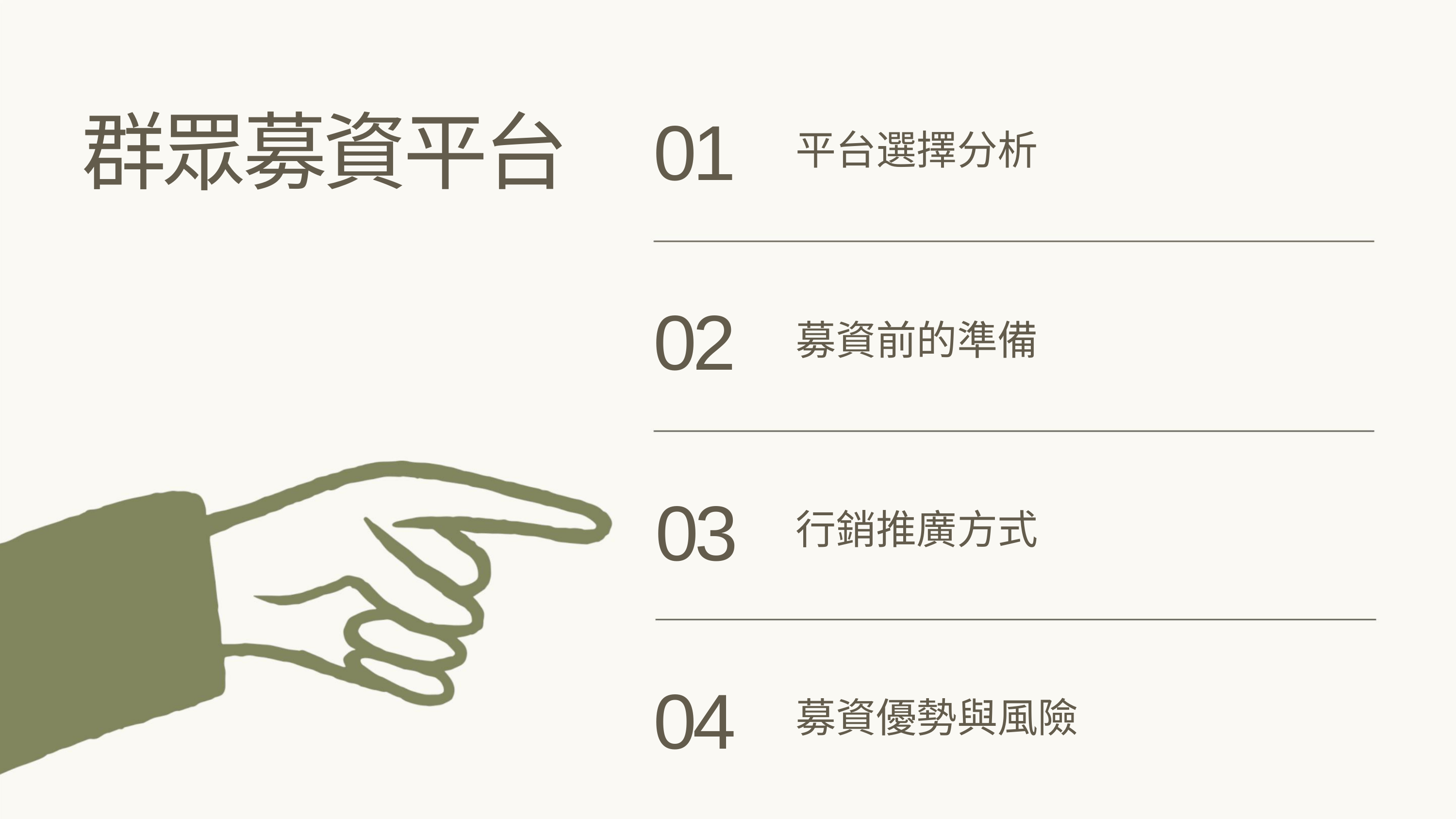

群眾募資平台
01
02
03
04
平台選擇分析
募資前的準備
行銷推廣方式
募資優勢與風險